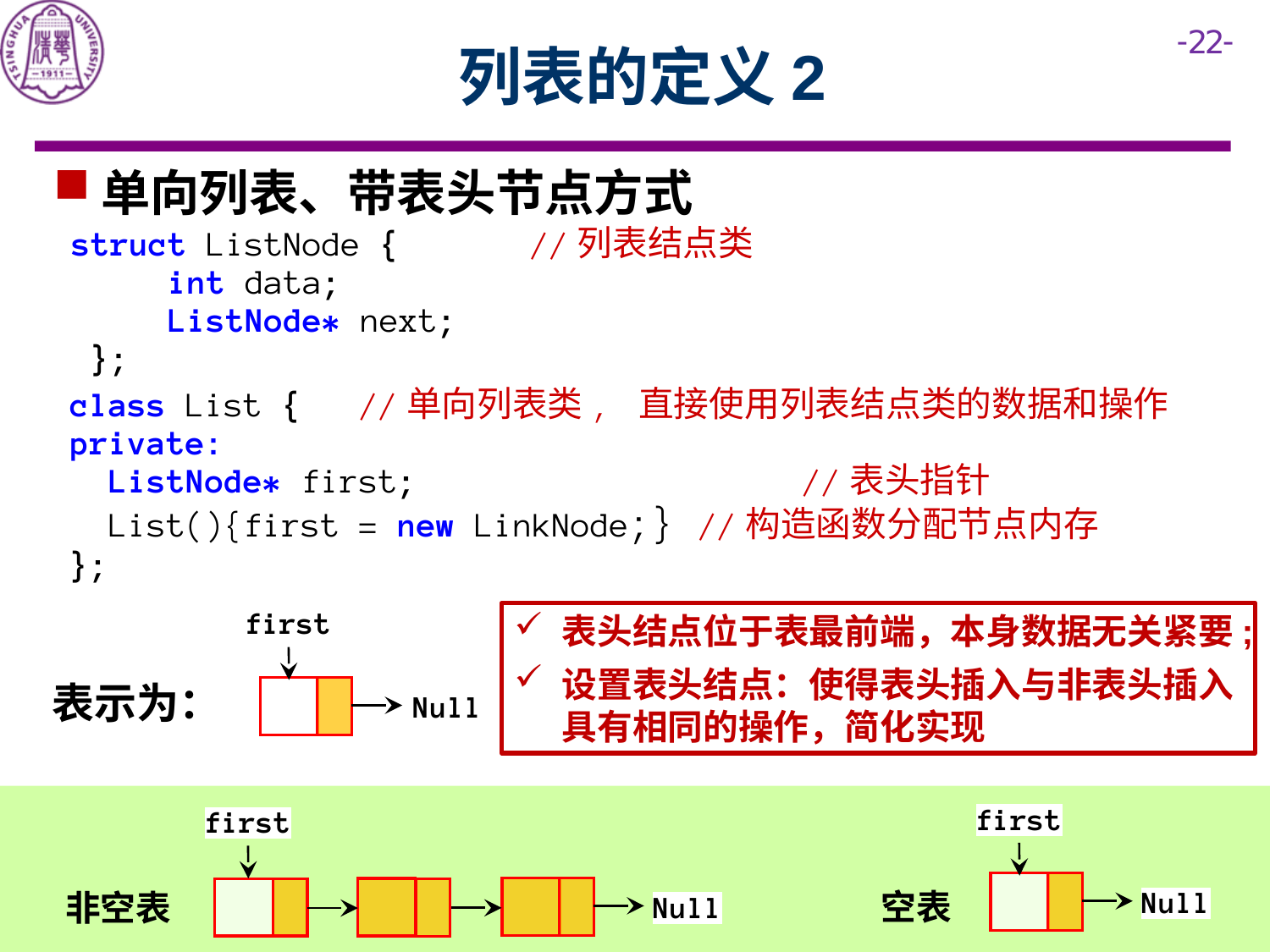

# 列表的定义2
单向列表、带表头节点方式
struct ListNode {	    //列表结点类
     int data;
     ListNode* next;
 };
 class List {   //单向列表类, 直接使用列表结点类的数据和操作
 private:
   ListNode* first;                    //表头指针
   List(){first = new LinkNode;} //构造函数分配节点内存
 };
first
表头结点位于表最前端，本身数据无关紧要;
设置表头结点：使得表头插入与非表头插入具有相同的操作，简化实现
表示为：

Null

first
first

Null
空表

非空表

Null